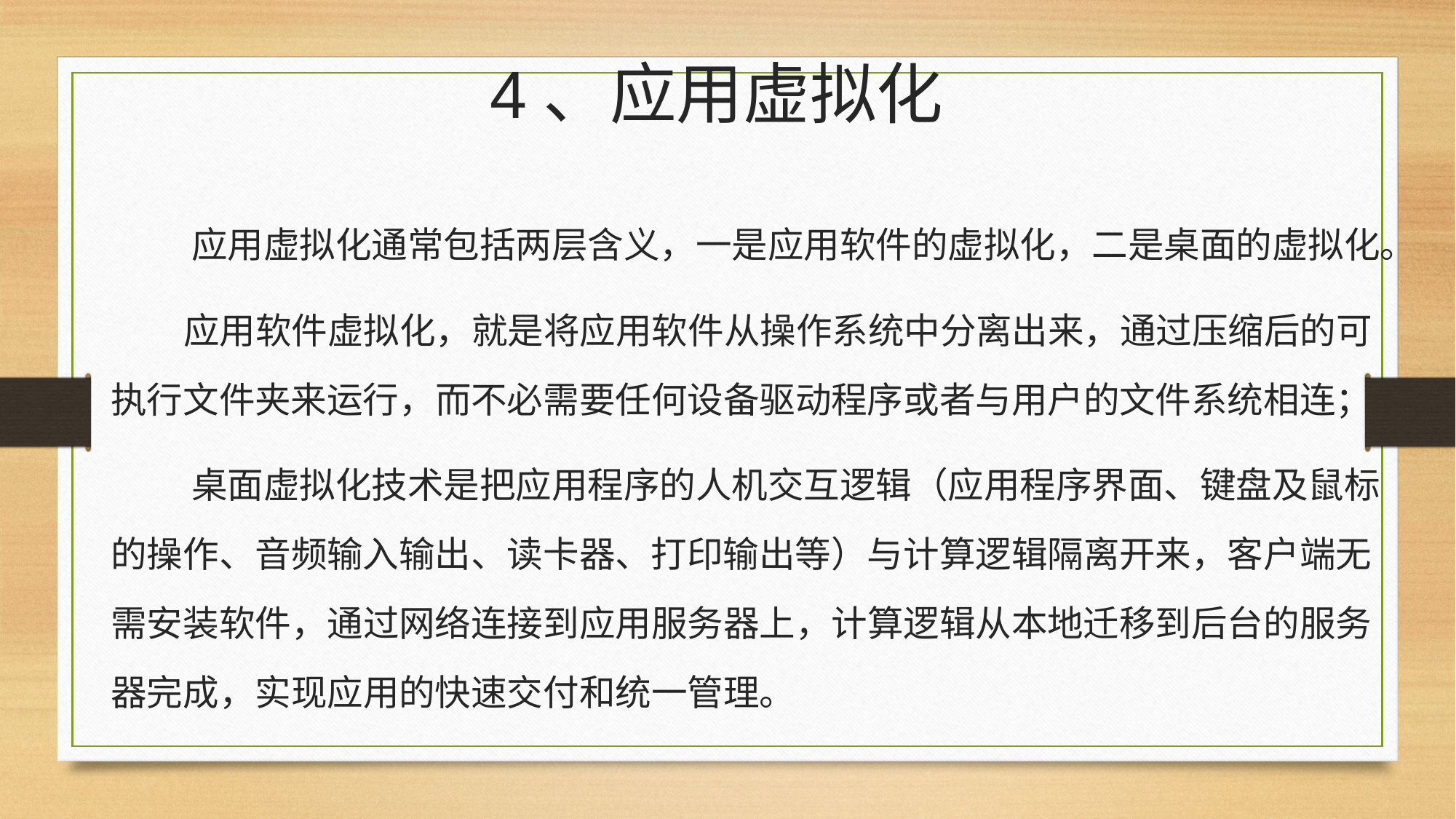

# 4、应用虚拟化
         应用虚拟化通常包括两层含义，一是应用软件的虚拟化，二是桌面的虚拟化。
        应用软件虚拟化，就是将应用软件从操作系统中分离出来，通过压缩后的可执行文件夹来运行，而不必需要任何设备驱动程序或者与用户的文件系统相连；
         桌面虚拟化技术是把应用程序的人机交互逻辑（应用程序界面、键盘及鼠标的操作、音频输入输出、读卡器、打印输出等）与计算逻辑隔离开来，客户端无需安装软件，通过网络连接到应用服务器上，计算逻辑从本地迁移到后台的服务器完成，实现应用的快速交付和统一管理。